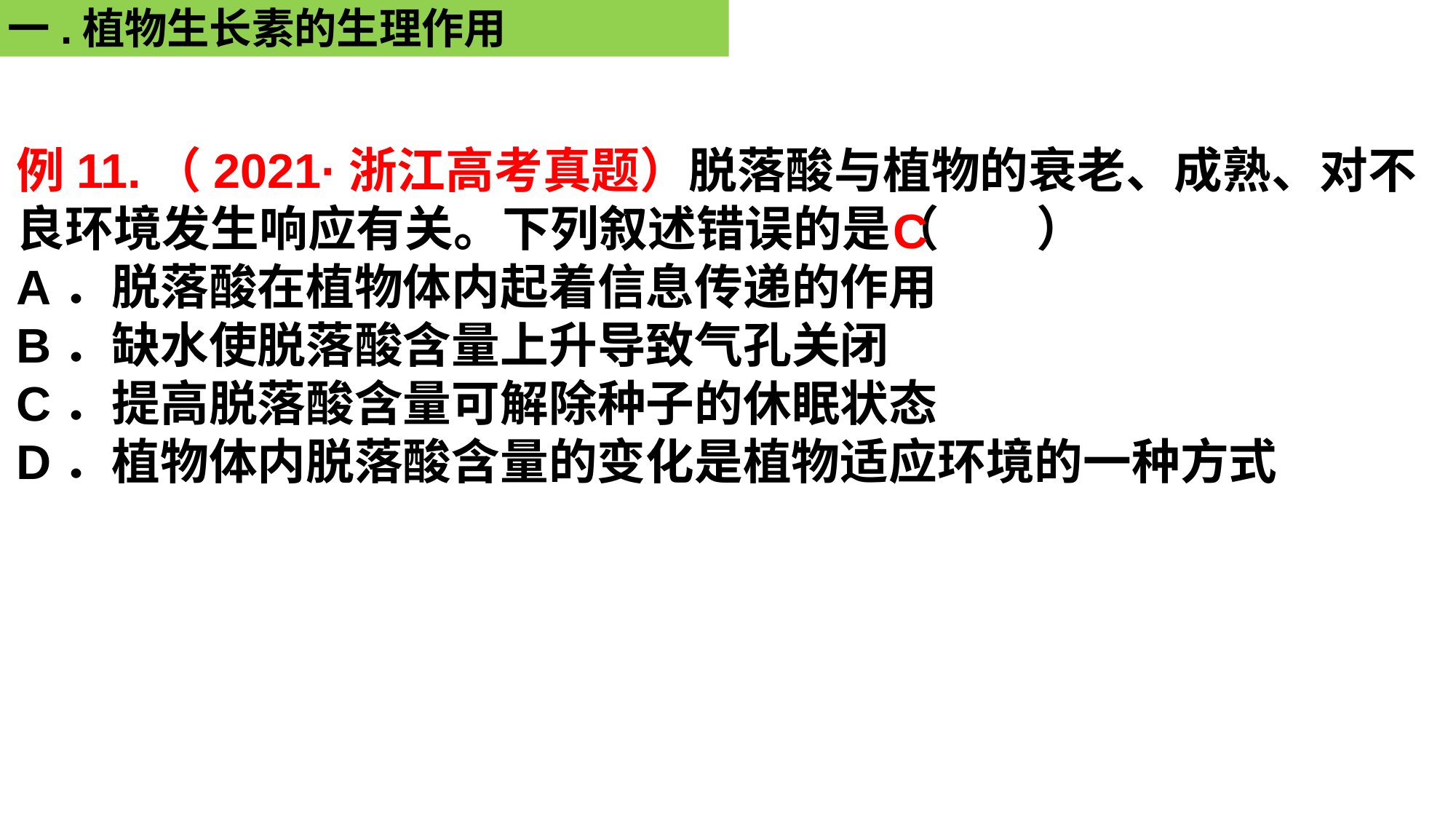

一.植物生长素的生理作用
例11.（2021·浙江高考真题）脱落酸与植物的衰老、成熟、对不良环境发生响应有关。下列叙述错误的是（　　）
A．脱落酸在植物体内起着信息传递的作用
B．缺水使脱落酸含量上升导致气孔关闭
C．提高脱落酸含量可解除种子的休眠状态
D．植物体内脱落酸含量的变化是植物适应环境的一种方式
C